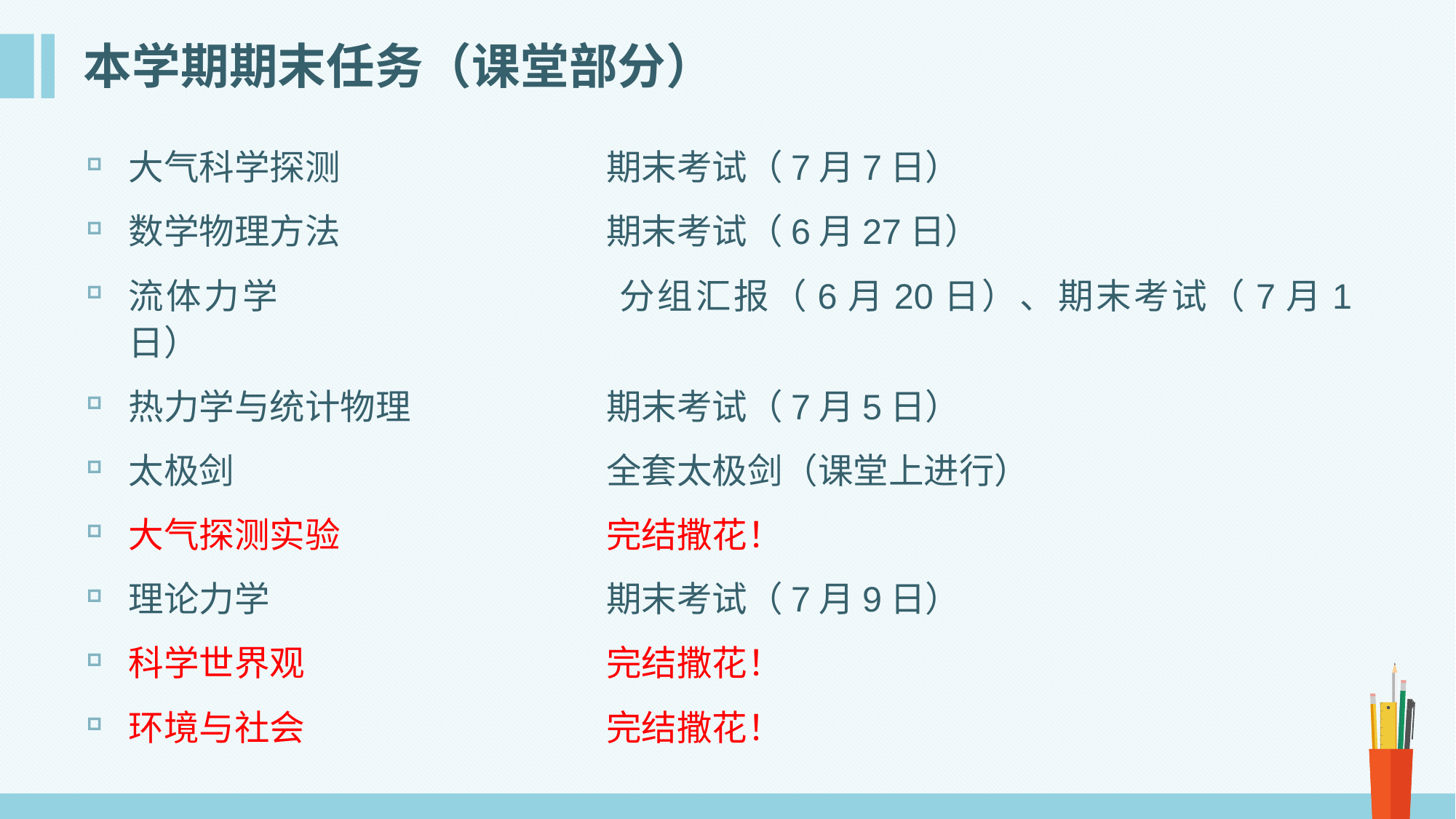

# 本学期期末任务（课堂部分）
大气科学探测	期末考试（7月7日）
数学物理方法	期末考试（6月27日）
流体力学	分组汇报（6月20日）、期末考试（7月1日）
热力学与统计物理	期末考试（7月5日）
太极剑	全套太极剑（课堂上进行）
大气探测实验	完结撒花！
理论力学	期末考试（7月9日）
科学世界观	完结撒花！
环境与社会	完结撒花！